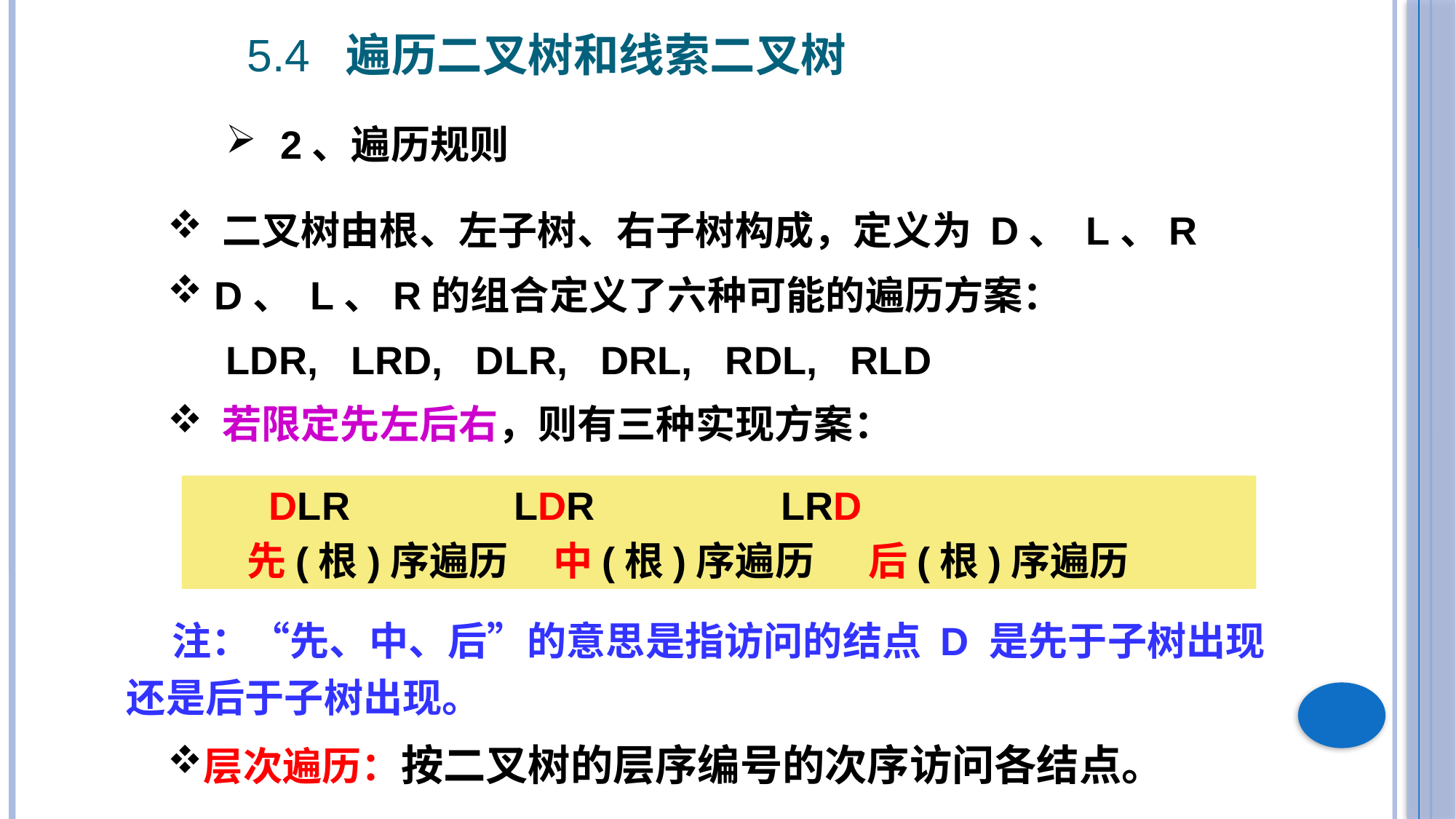

5.4  遍历二叉树和线索二叉树
2、遍历规则
 二叉树由根、左子树、右子树构成，定义为 D、 L、R
 D、 L、R的组合定义了六种可能的遍历方案：
 LDR,   LRD,   DLR,   DRL,   RDL,   RLD
 若限定先左后右，则有三种实现方案：

    注：“先、中、后”的意思是指访问的结点 D 是先于子树出现还是后于子树出现。
层次遍历：按二叉树的层序编号的次序访问各结点。

  DLR               LDR                 LRD
先(根)序遍历     中(根)序遍历      后(根)序遍历